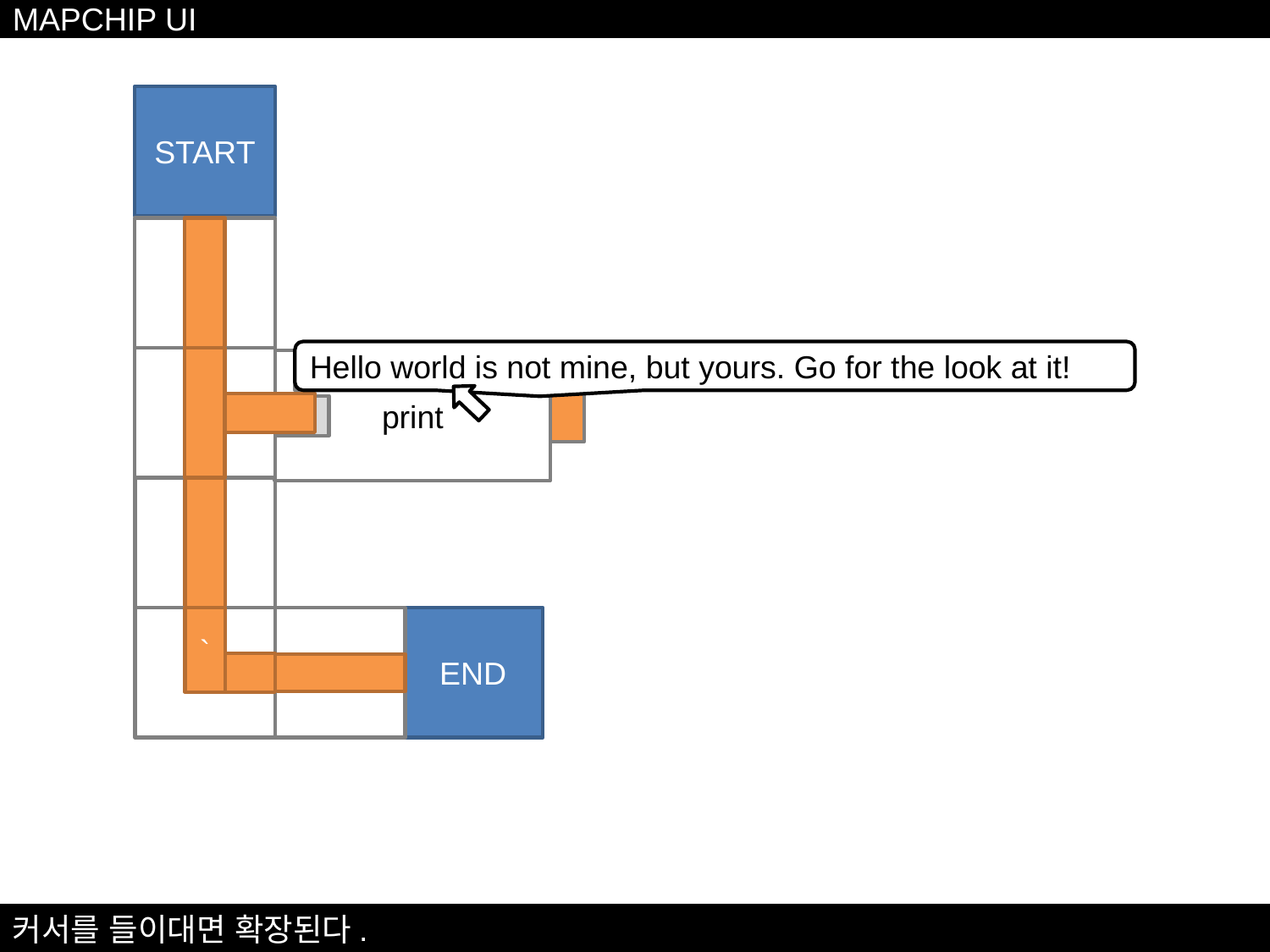

MAPCHIP UI
START

print

Hello world is not mine, but yours. Go for the look at it!

Hello world is no…

END

`

커서를 들이대면 확장된다.